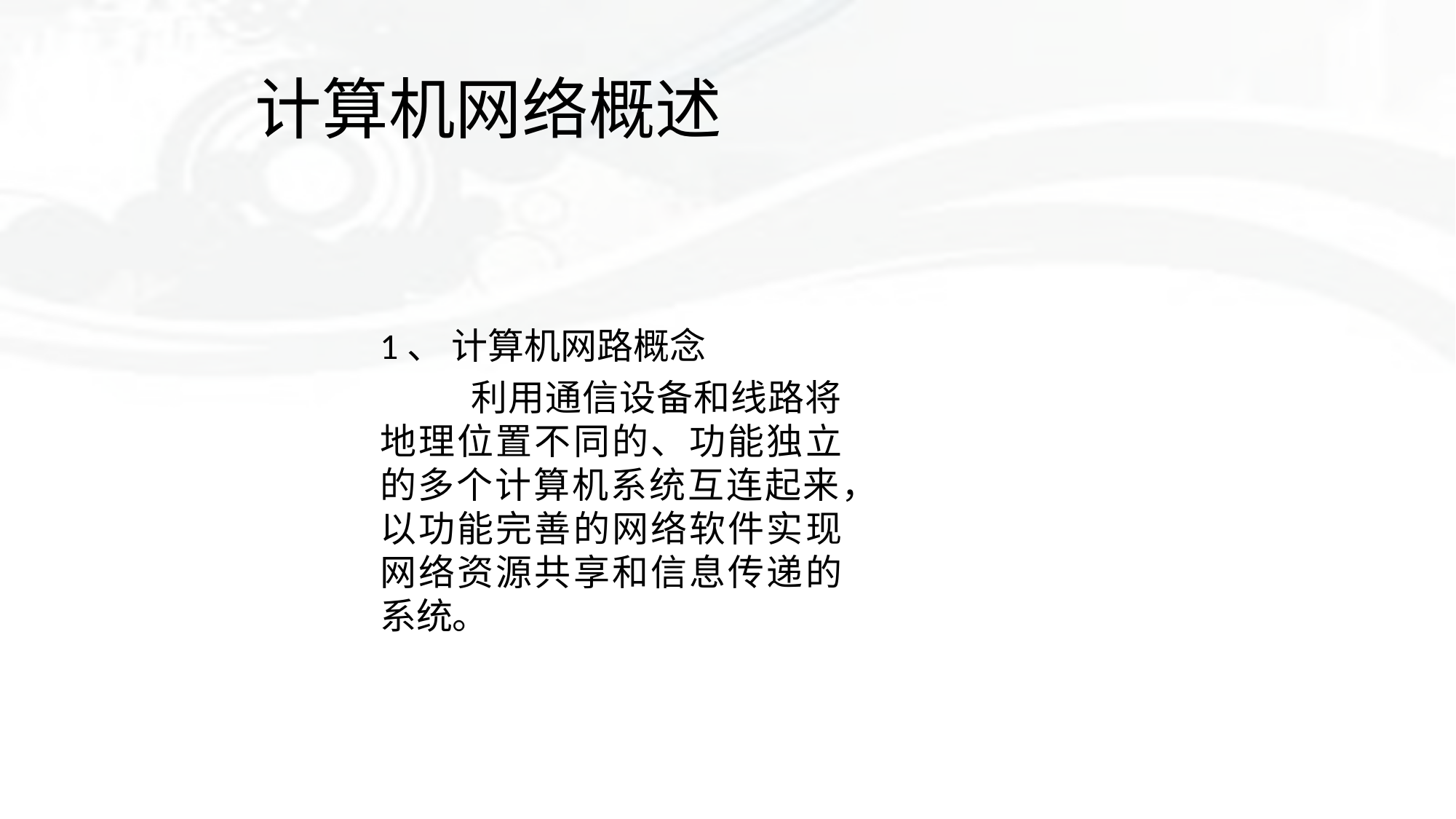

# 计算机网络概述
1、 计算机网路概念
         利用通信设备和线路将地理位置不同的、功能独立的多个计算机系统互连起来，以功能完善的网络软件实现网络资源共享和信息传递的系统。